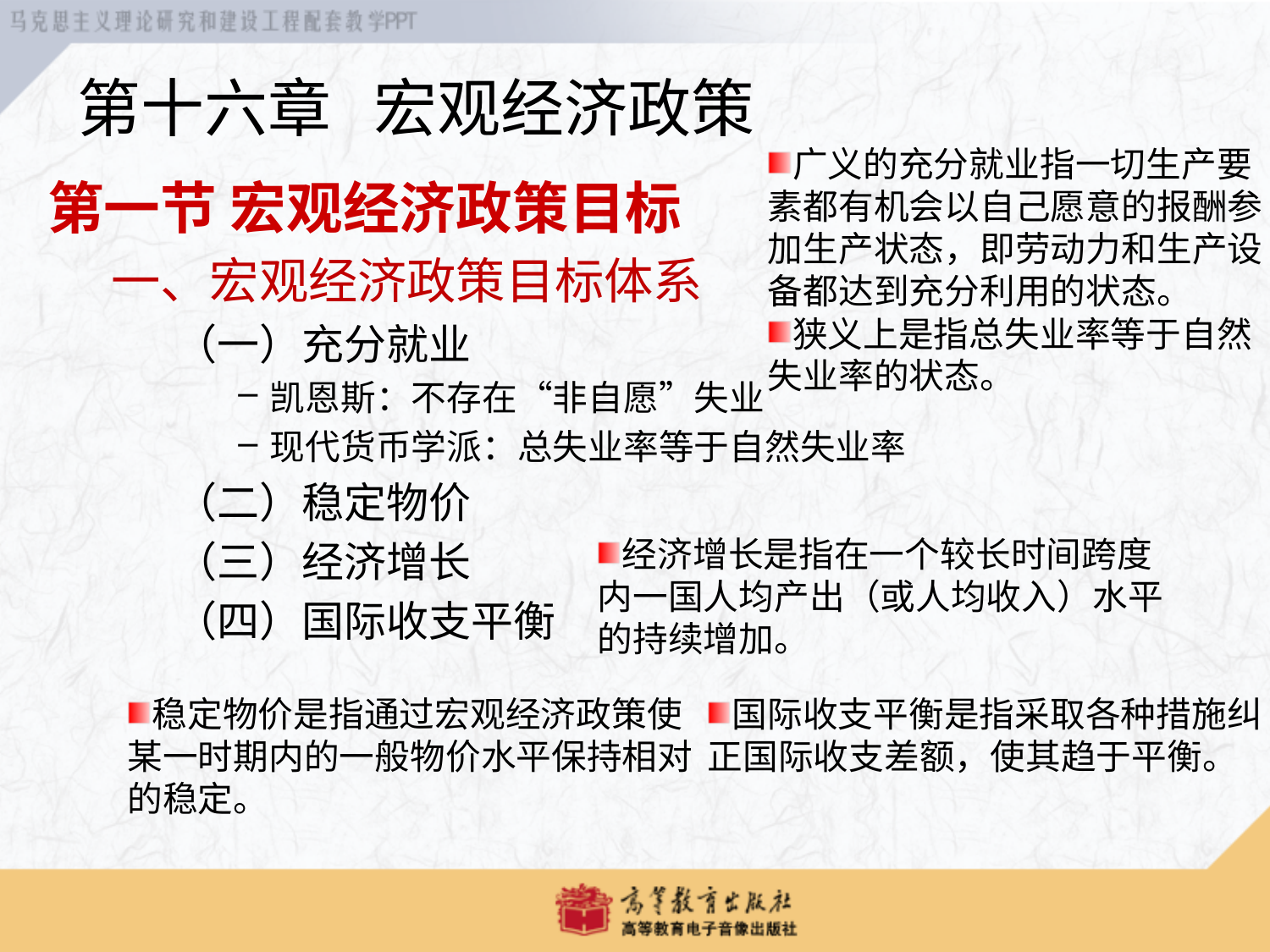

# 第十六章   宏观经济政策
广义的充分就业指一切生产要素都有机会以自己愿意的报酬参加生产状态，即劳动力和生产设备都达到充分利用的状态。
狭义上是指总失业率等于自然失业率的状态。
第一节 宏观经济政策目标
一、宏观经济政策目标体系
（一）充分就业
凯恩斯：不存在“非自愿”失业
现代货币学派：总失业率等于自然失业率
（二）稳定物价
（三）经济增长
（四）国际收支平衡
经济增长是指在一个较长时间跨度内一国人均产出（或人均收入）水平的持续增加。
国际收支平衡是指采取各种措施纠正国际收支差额，使其趋于平衡。
稳定物价是指通过宏观经济政策使某一时期内的一般物价水平保持相对的稳定。